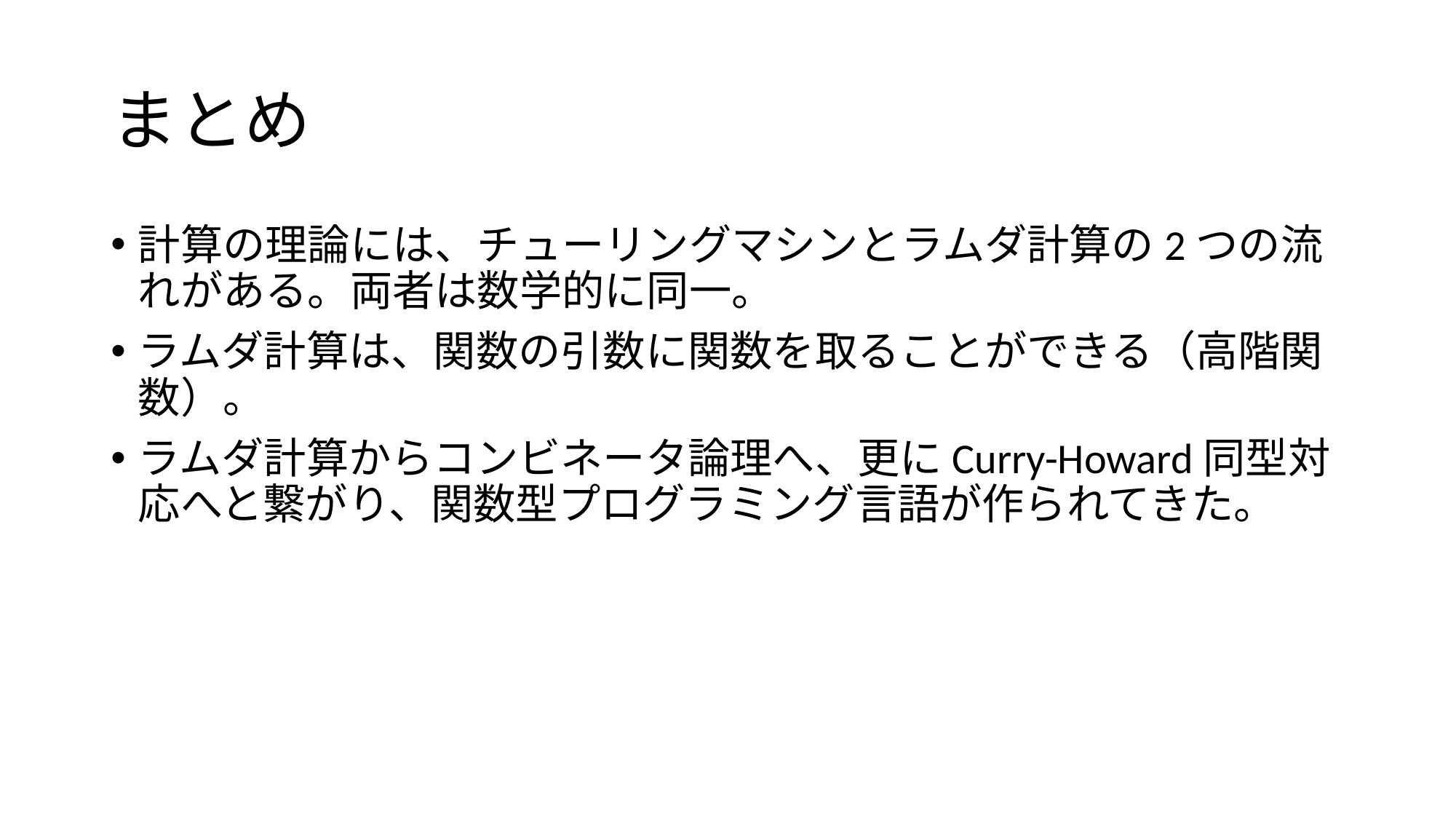

# まとめ
計算の理論には、チューリングマシンとラムダ計算の2つの流れがある。両者は数学的に同一。
ラムダ計算は、関数の引数に関数を取ることができる（高階関数）。
ラムダ計算からコンビネータ論理へ、更にCurry-Howard同型対応へと繋がり、関数型プログラミング言語が作られてきた。